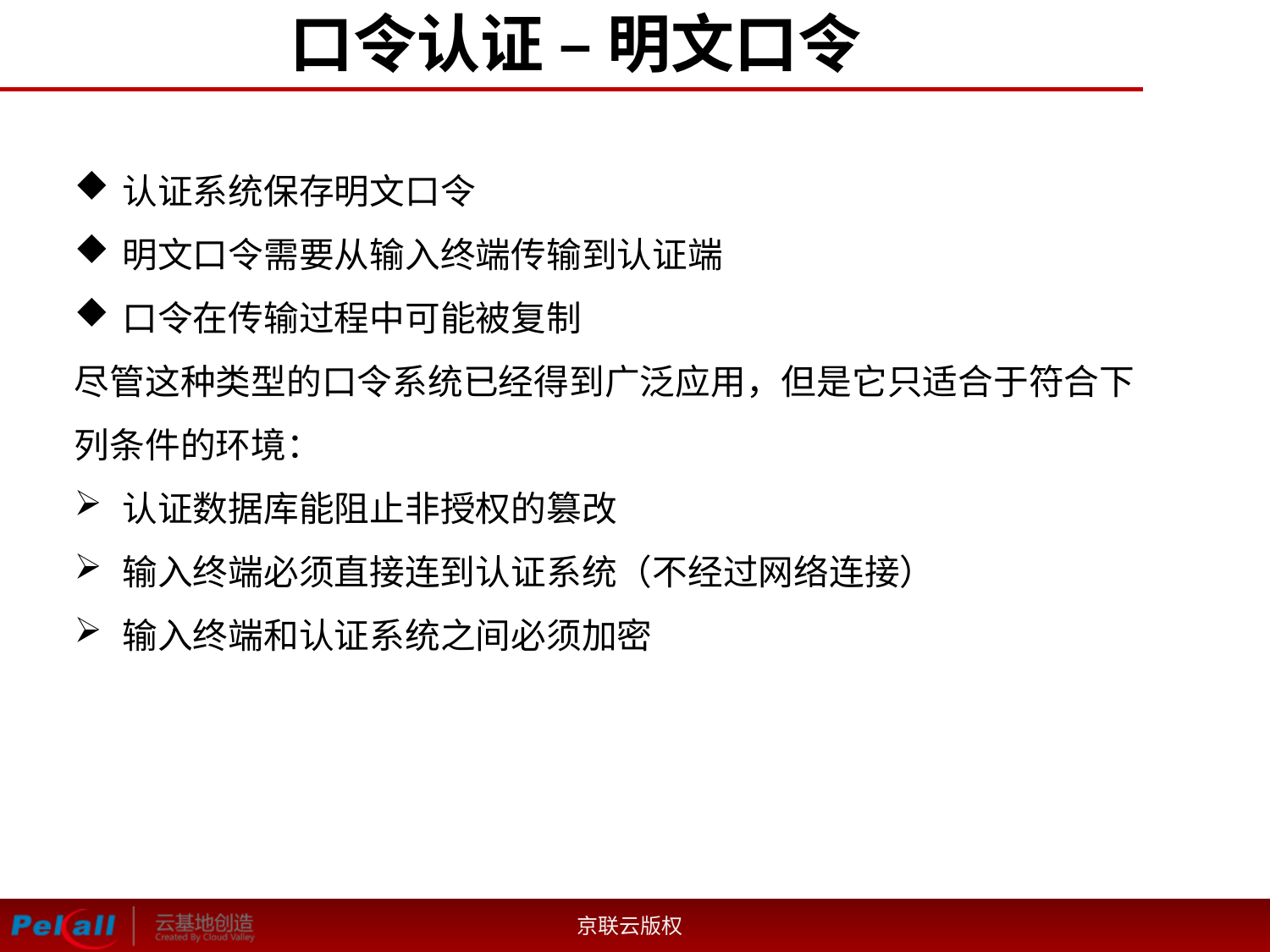

# 口令认证 – 明文口令
认证系统保存明文口令
明文口令需要从输入终端传输到认证端
口令在传输过程中可能被复制
尽管这种类型的口令系统已经得到广泛应用，但是它只适合于符合下列条件的环境：
认证数据库能阻止非授权的篡改
输入终端必须直接连到认证系统（不经过网络连接）
输入终端和认证系统之间必须加密